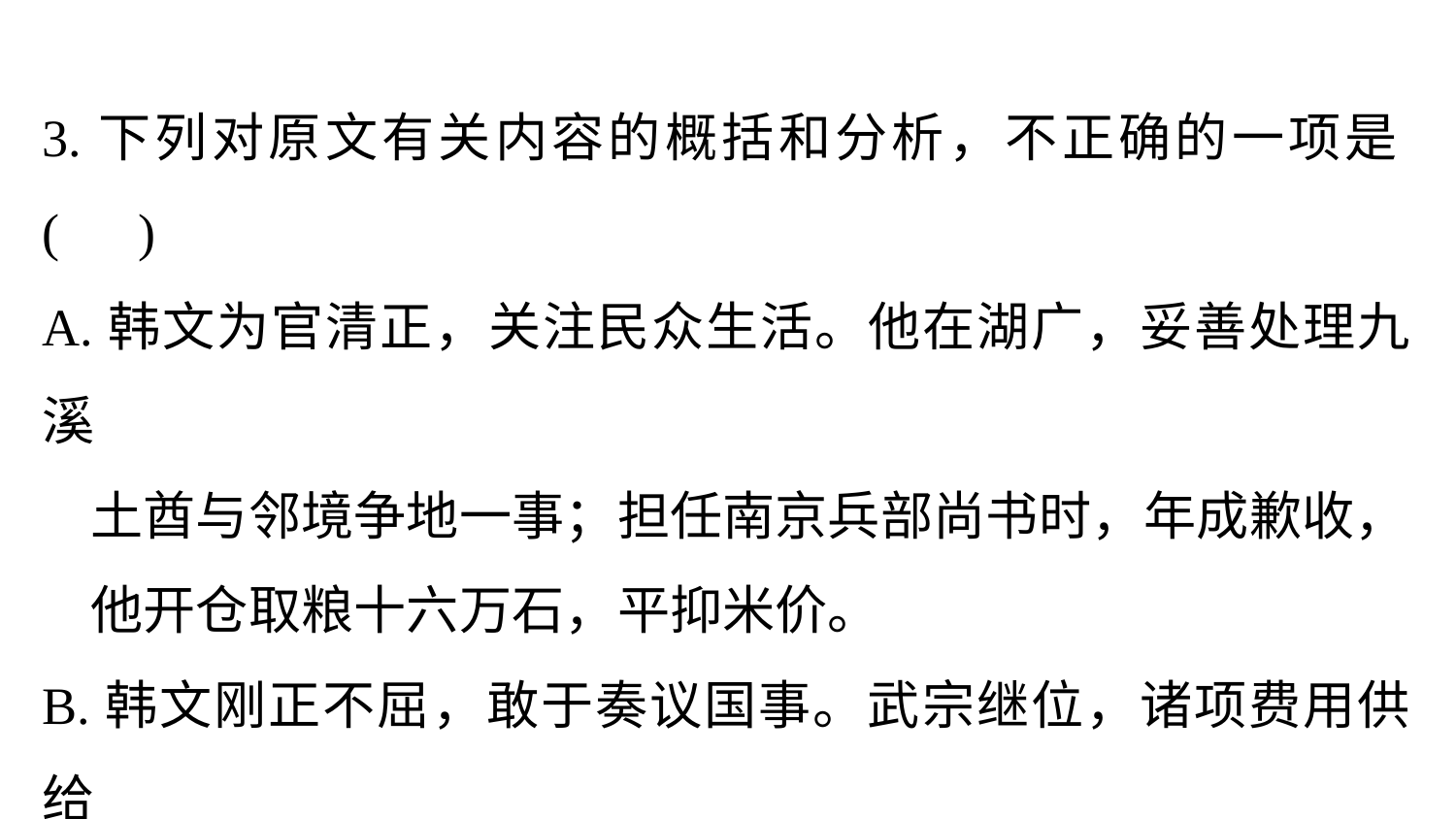

3.下列对原文有关内容的概括和分析，不正确的一项是(　)
A.韩文为官清正，关注民众生活。他在湖广，妥善处理九溪
   土酋与邻境争地一事；担任南京兵部尚书时，年成歉收，
   他开仓取粮十六万石，平抑米价。
B.韩文刚正不屈，敢于奏议国事。武宗继位，诸项费用供给
   不足，他不顾非议，一再提出自己看法；有关机构冗员渐
   增，他援引成例，着手压缩编制。